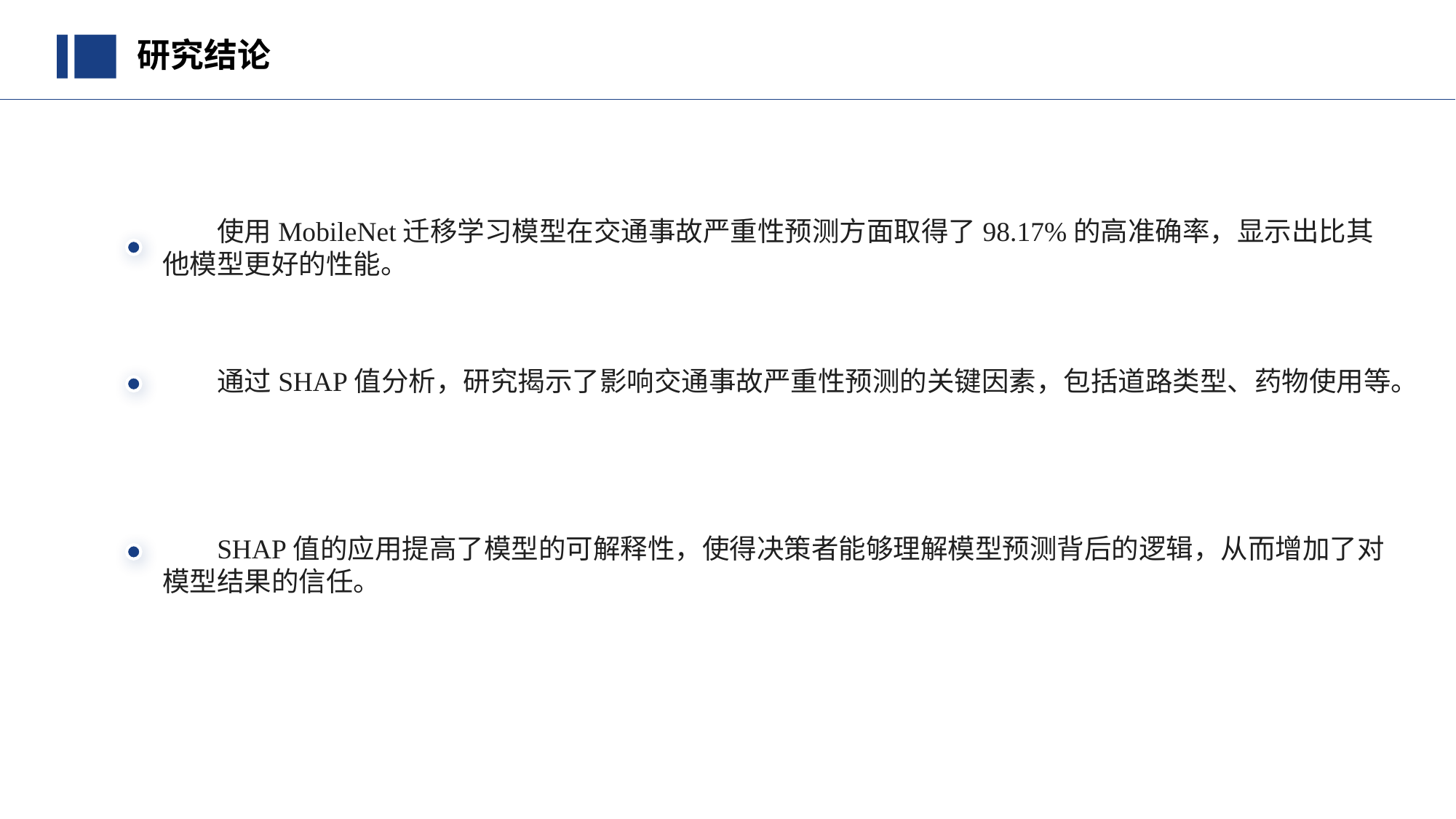

研究结论
使用MobileNet迁移学习模型在交通事故严重性预测方面取得了98.17%的高准确率，显示出比其他模型更好的性能。

通过SHAP值分析，研究揭示了影响交通事故严重性预测的关键因素，包括道路类型、药物使用等。

SHAP值的应用提高了模型的可解释性，使得决策者能够理解模型预测背后的逻辑，从而增加了对模型结果的信任。